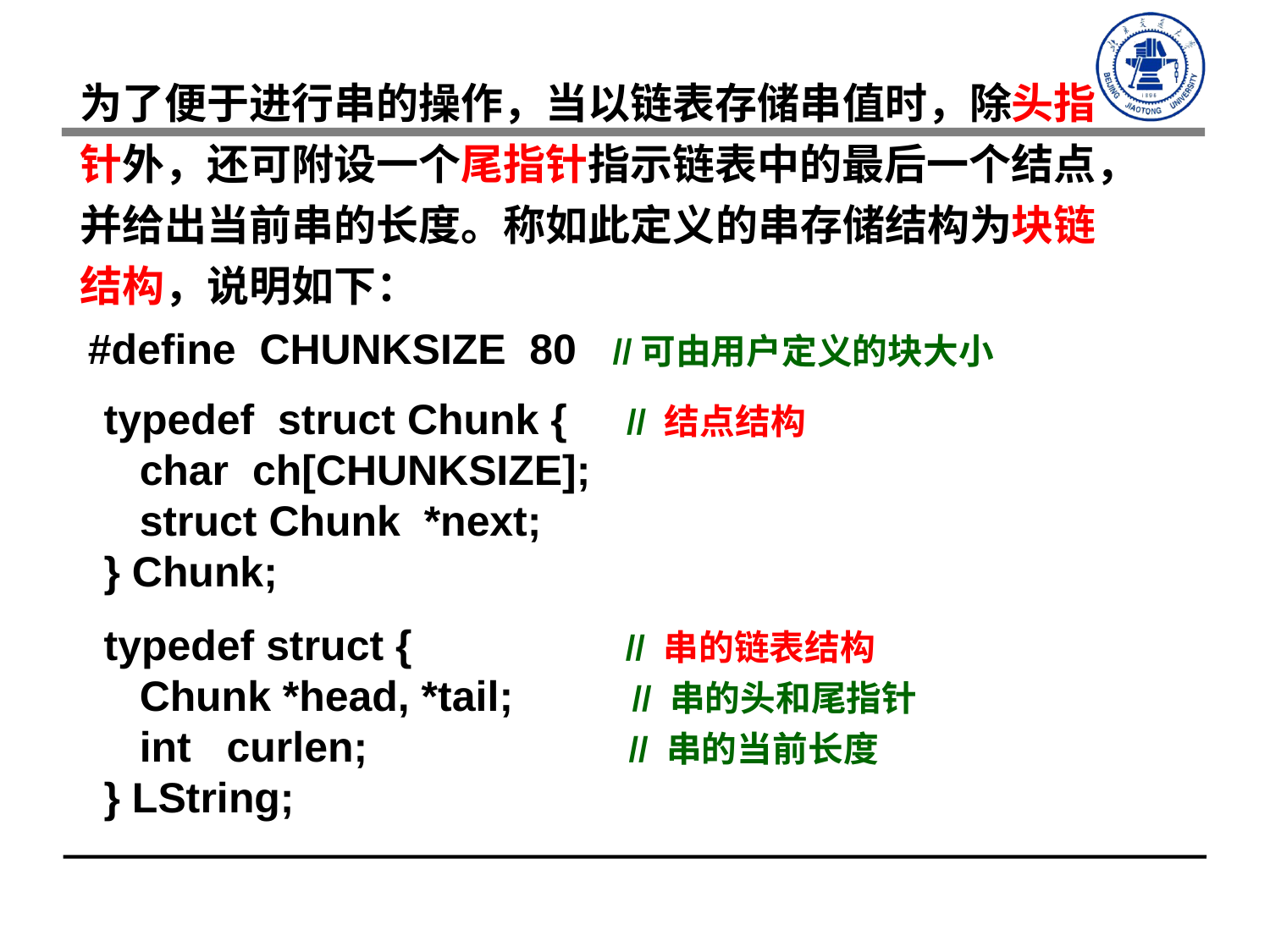

为了便于进行串的操作，当以链表存储串值时，除头指针外，还可附设一个尾指针指示链表中的最后一个结点，并给出当前串的长度。称如此定义的串存储结构为块链结构，说明如下：
 #define  CHUNKSIZE  80   //可由用户定义的块大小
  typedef  struct Chunk {     // 结点结构
     char  ch[CHUNKSIZE];
     struct Chunk  *next;
  } Chunk;
  typedef struct {                  // 串的链表结构
     Chunk *head, *tail;          // 串的头和尾指针
     int   curlen;                      // 串的当前长度
  } LString;